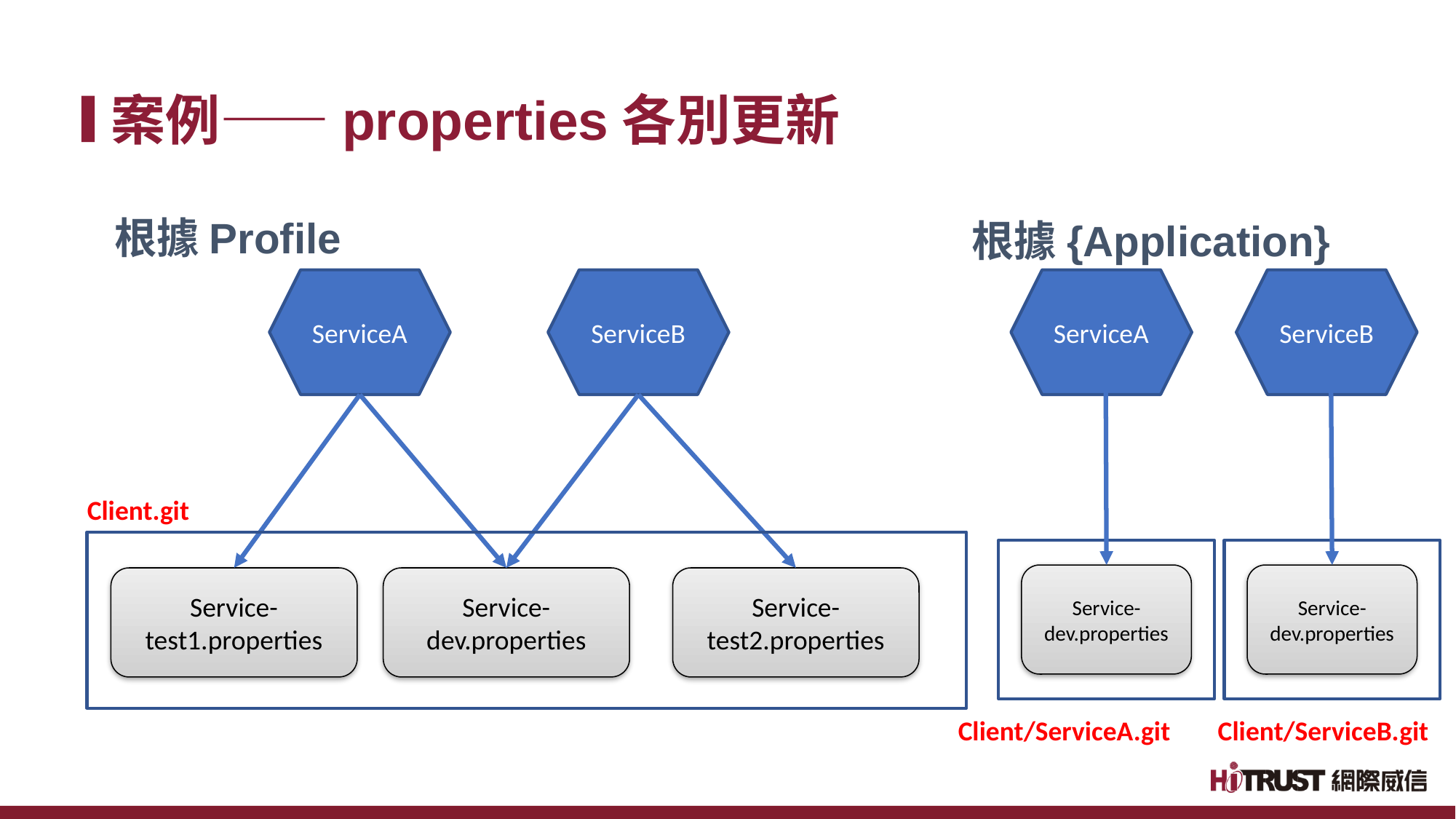

案例——properties各別更新

根據Profile
根據{Application}
ServiceA
ServiceB
ServiceA
ServiceB

Client.git

Service-dev.properties
Service-dev.properties
Service-test1.properties
Service-dev.properties
Service-test2.properties
Client/ServiceA.git
Client/ServiceB.git